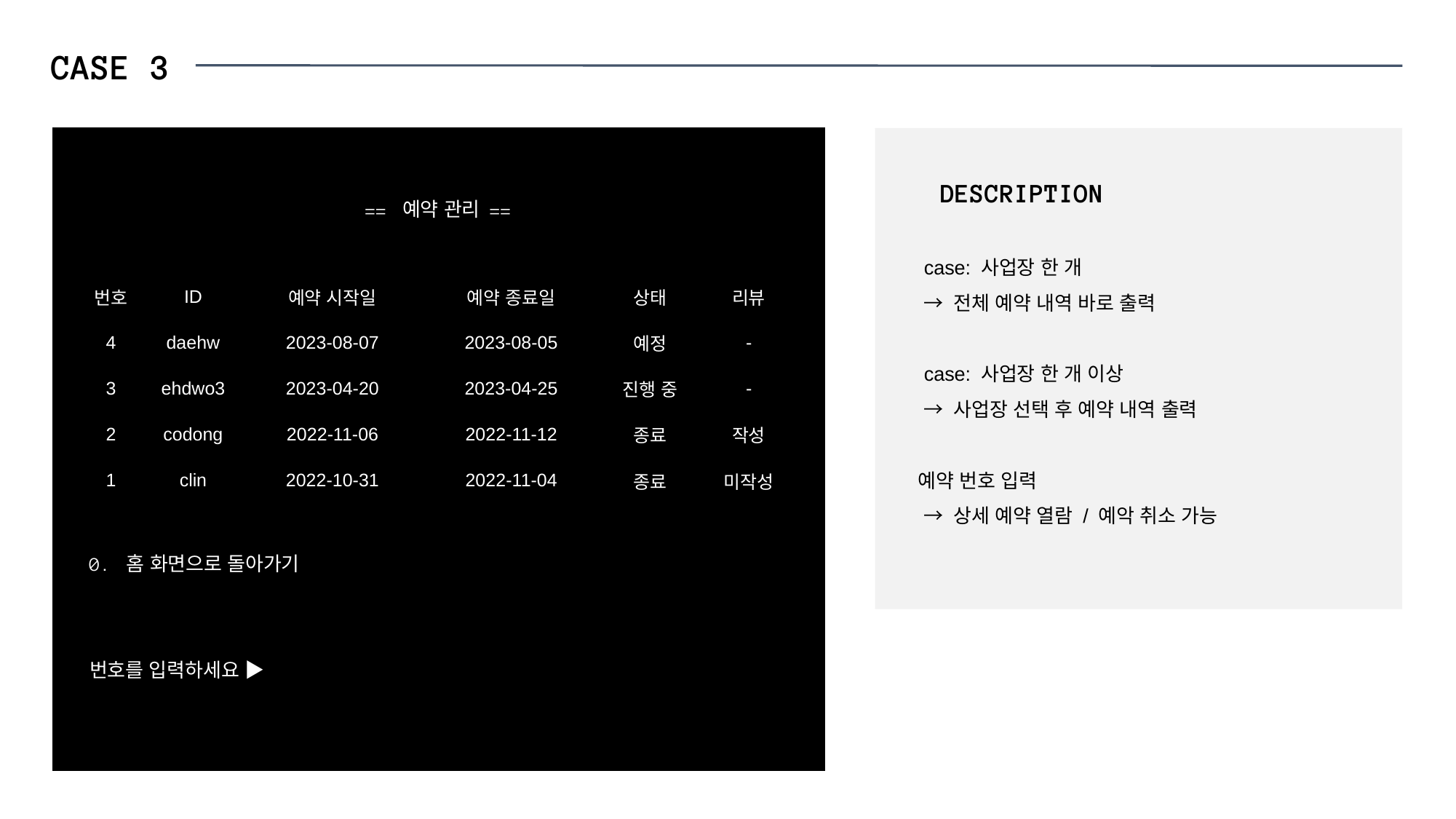

CASE 3

DESCRIPTION

       case: 사업장 한 개
       → 전체 예약 내역 바로 출력

       case: 사업장 한 개 이상
       → 사업장 선택 후 예약 내역 출력

     예약 번호 입력
       → 상세 예약 열람 / 예악 취소 가능

== 예약 관리 ==

0. 홈 화면으로 돌아가기

번호를 입력하세요 ▶

| 번호 | ID | 예약 시작일 | 예약 종료일 | 상태 | 리뷰 |
| --- | --- | --- | --- | --- | --- |
| 4 | daehw | 2023-08-07 | 2023-08-05 | 예정 | - |
| 3 | ehdwo3 | 2023-04-20 | 2023-04-25 | 진행 중 | - |
| 2 | codong | 2022-11-06 | 2022-11-12 | 종료 | 작성 |
| 1 | clin | 2022-10-31 | 2022-11-04 | 종료 | 미작성 |